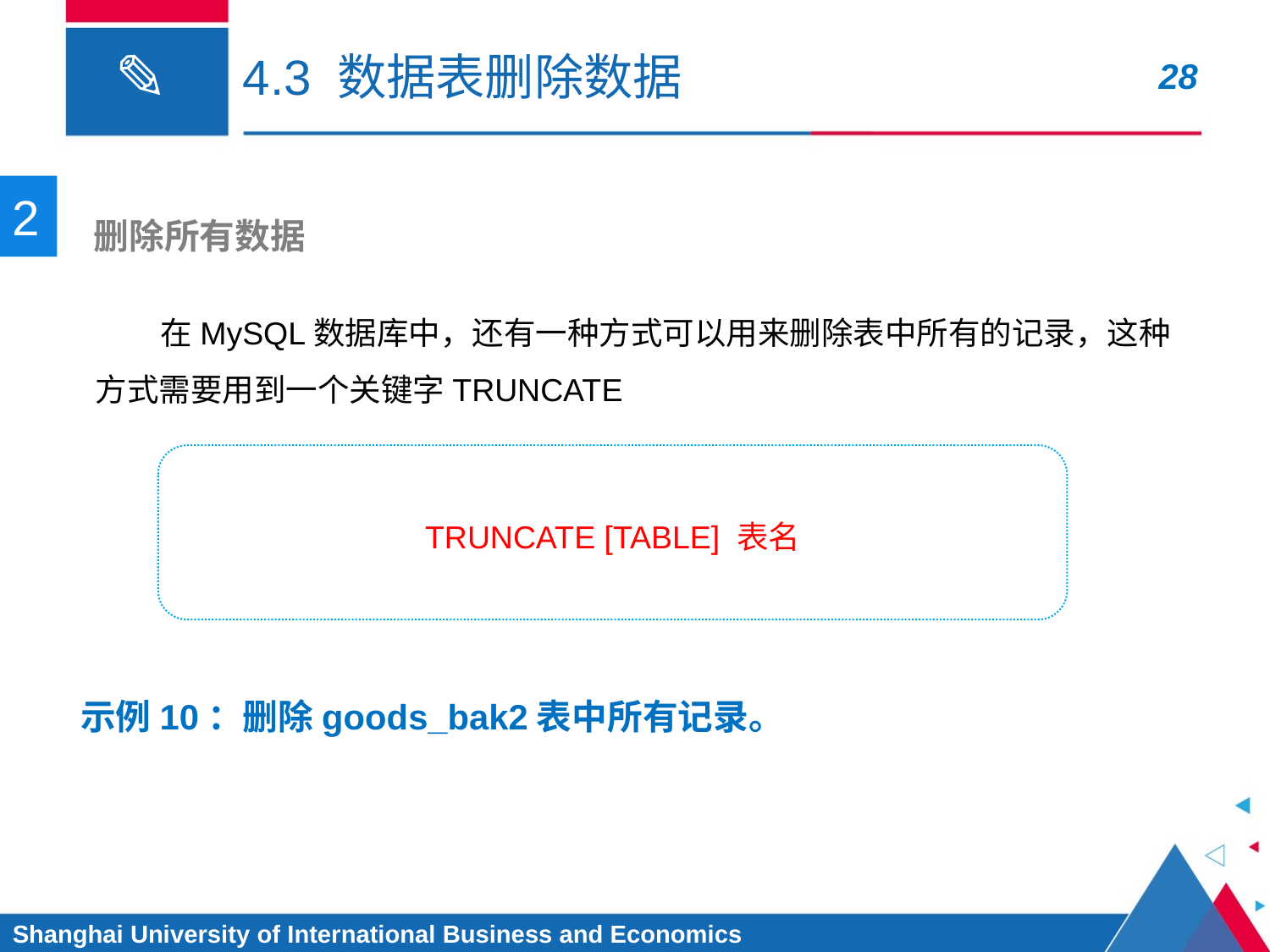

# 4.3 数据表删除数据

2
  删除所有数据
        在MySQL数据库中，还有一种方式可以用来删除表中所有的记录，这种方式需要用到一个关键字TRUNCATE

TRUNCATE [TABLE] 表名
示例10：删除goods_bak2表中所有记录。